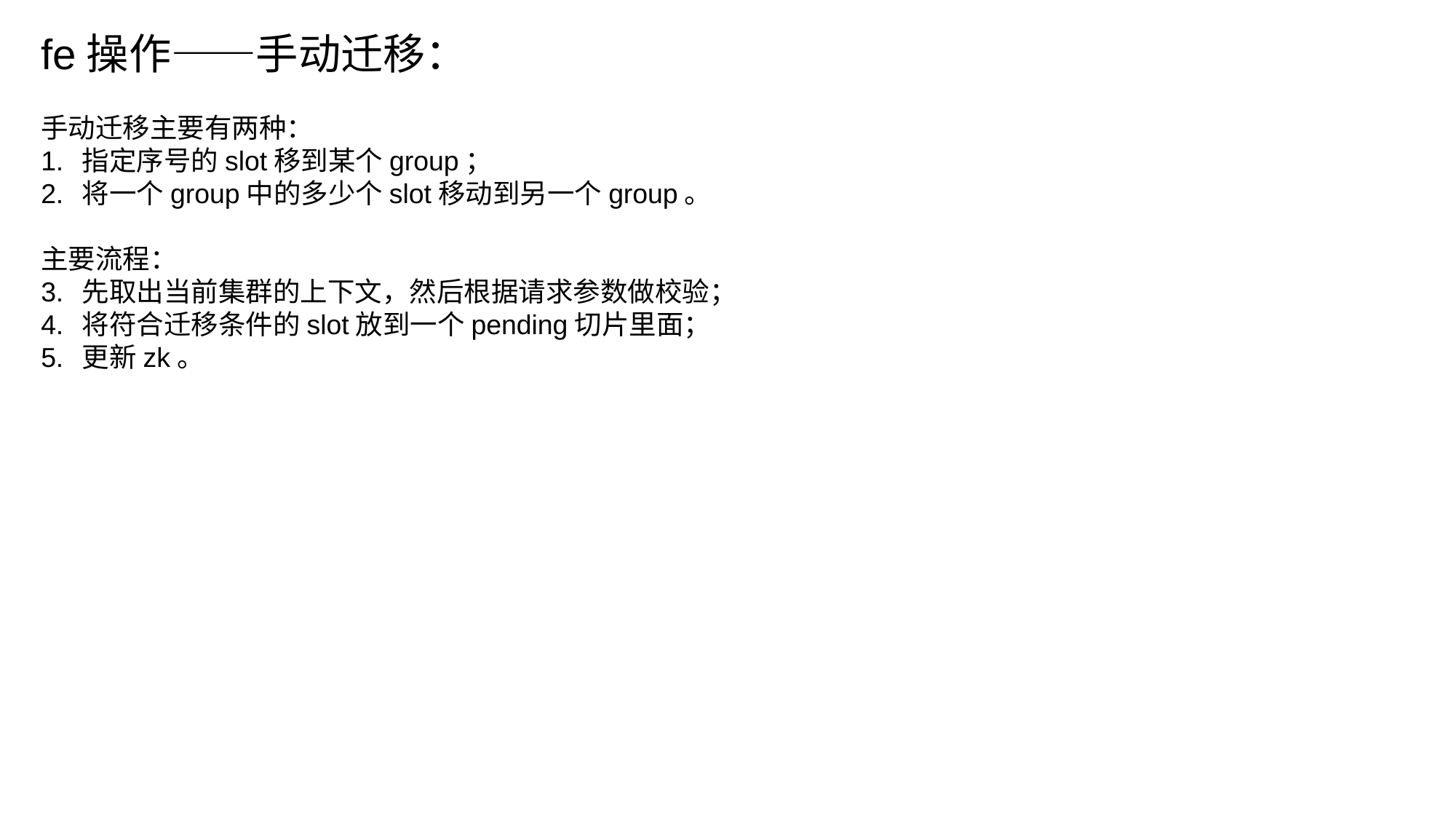

fe操作——手动迁移：
手动迁移主要有两种：
指定序号的slot移到某个group；
将一个group中的多少个slot移动到另一个group。

主要流程：
先取出当前集群的上下文，然后根据请求参数做校验；
将符合迁移条件的slot放到一个pending切片里面；
更新zk。